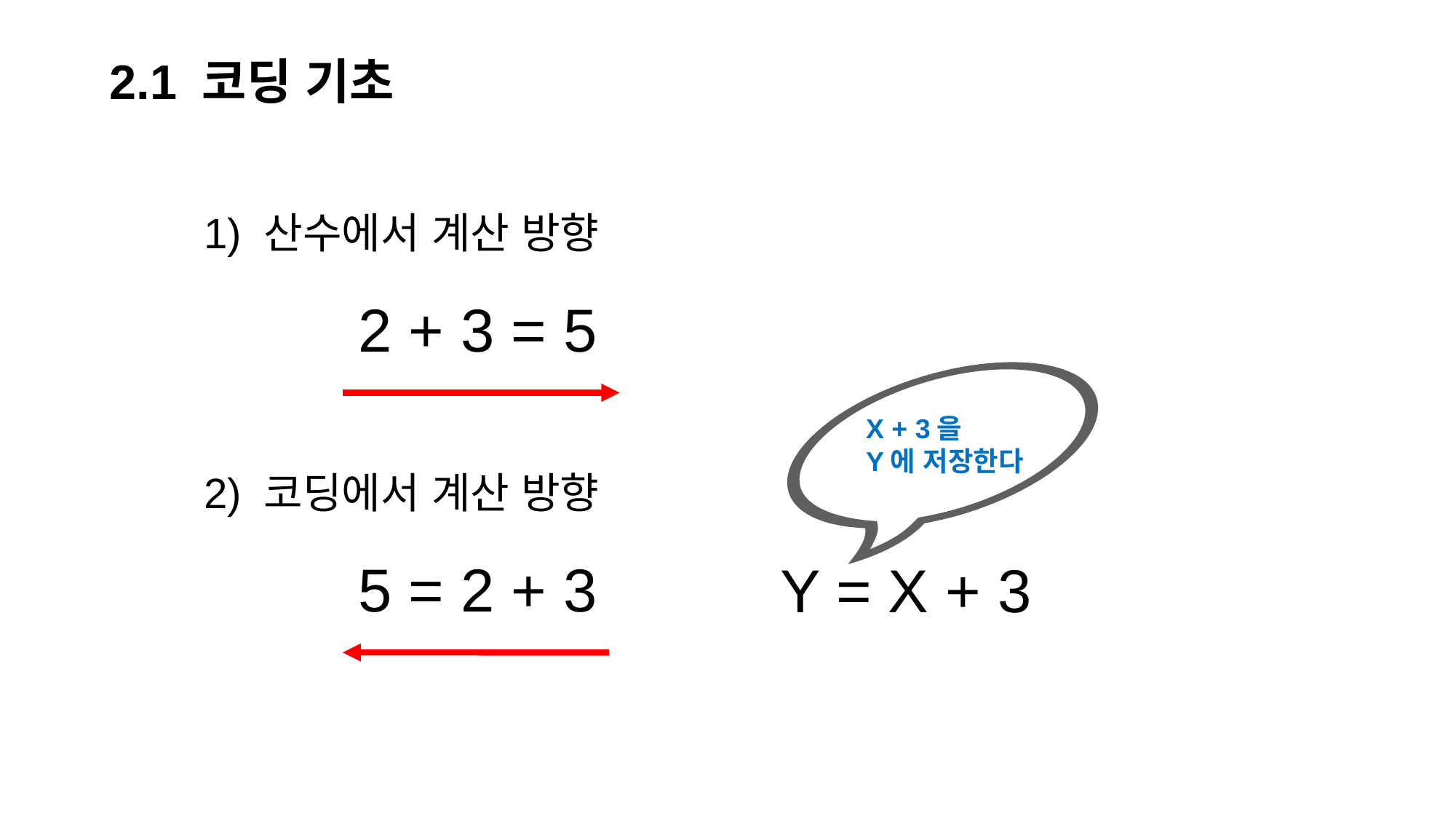

2.1 코딩 기초
1) 산수에서 계산 방향
2 + 3 = 5

X + 3을
Y에 저장한다
2) 코딩에서 계산 방향
5 = 2 + 3
Y = X + 3